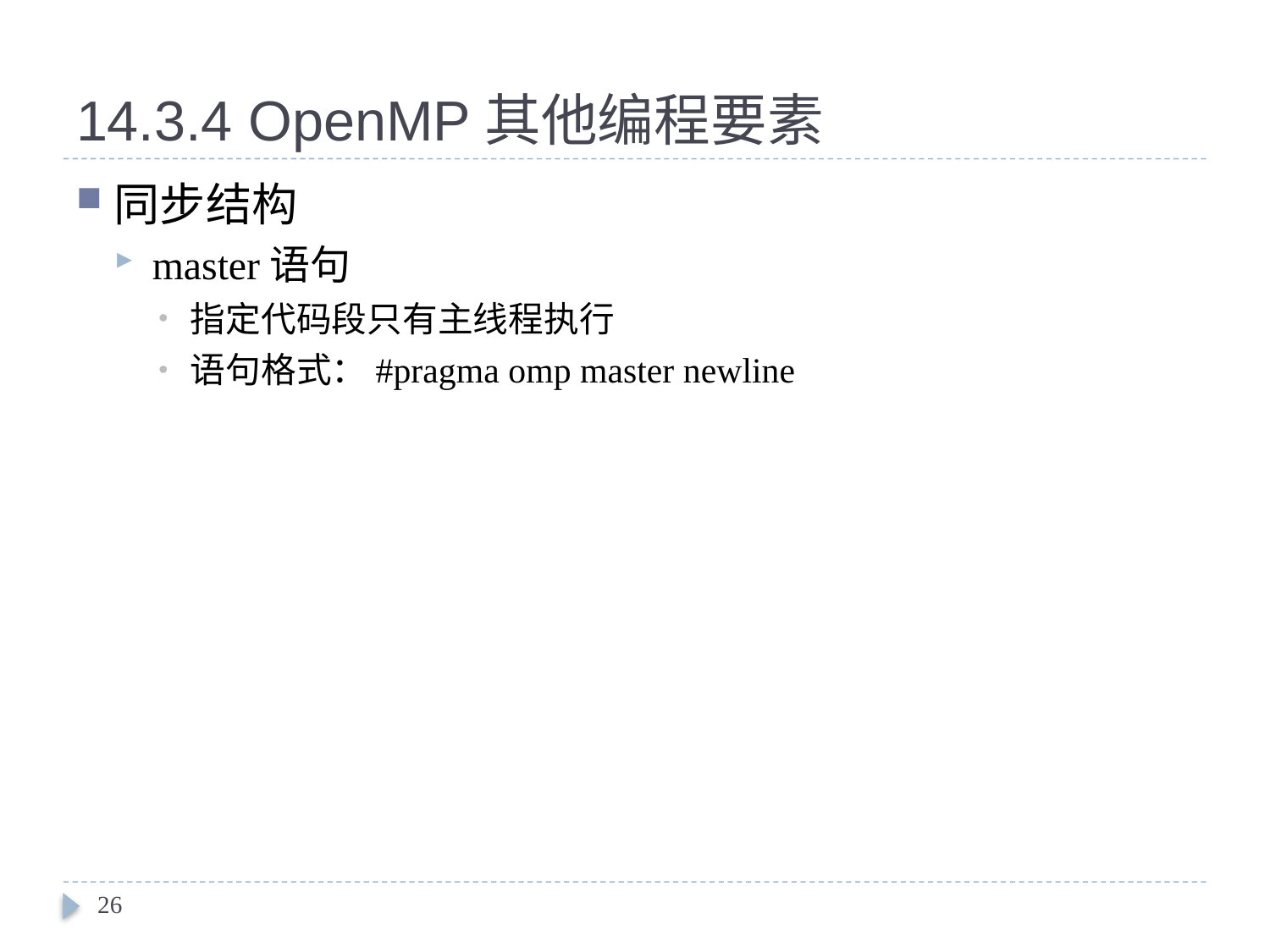

# 14.3.4 OpenMP其他编程要素
同步结构
master语句
指定代码段只有主线程执行
语句格式：#pragma omp master newline
26